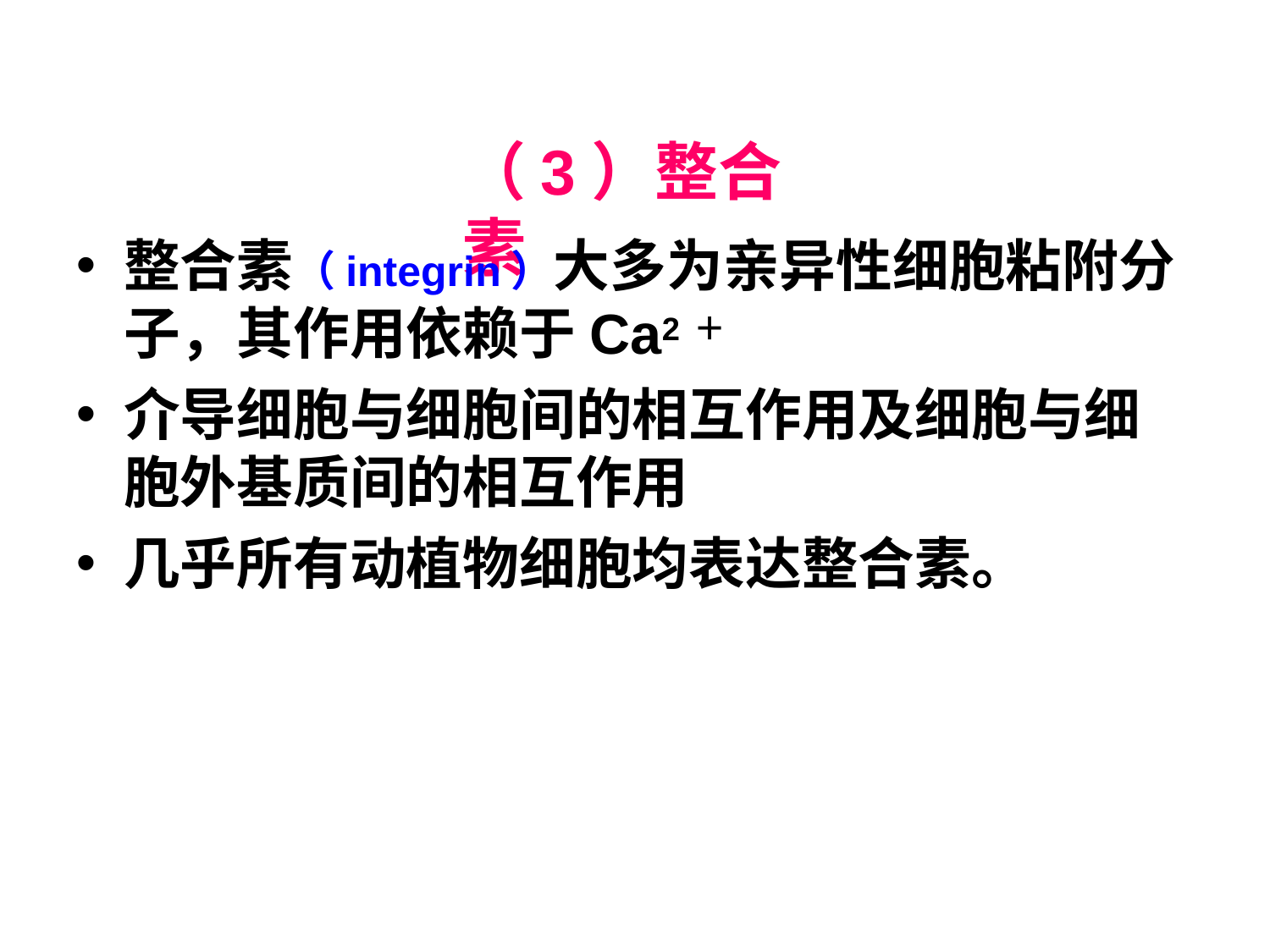

# （3）整合素
整合素（integrin）大多为亲异性细胞粘附分 子，其作用依赖于Ca2＋
介导细胞与细胞间的相互作用及细胞与细 胞外基质间的相互作用
几乎所有动植物细胞均表达整合素。